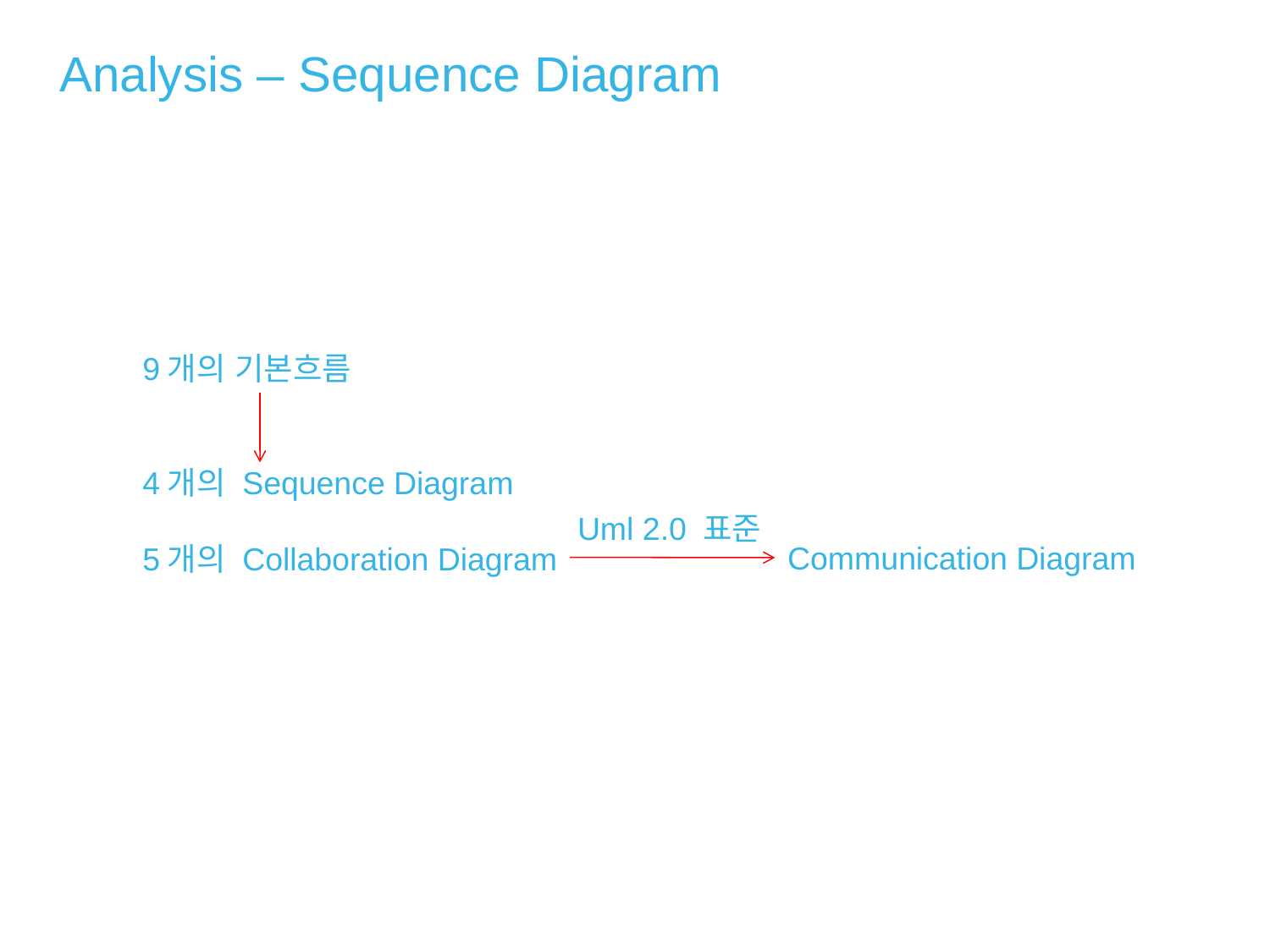

Analysis – Sequence Diagram
9개의 기본흐름

4개의 Sequence Diagram

5개의 Collaboration Diagram
Uml 2.0 표준
Communication Diagram